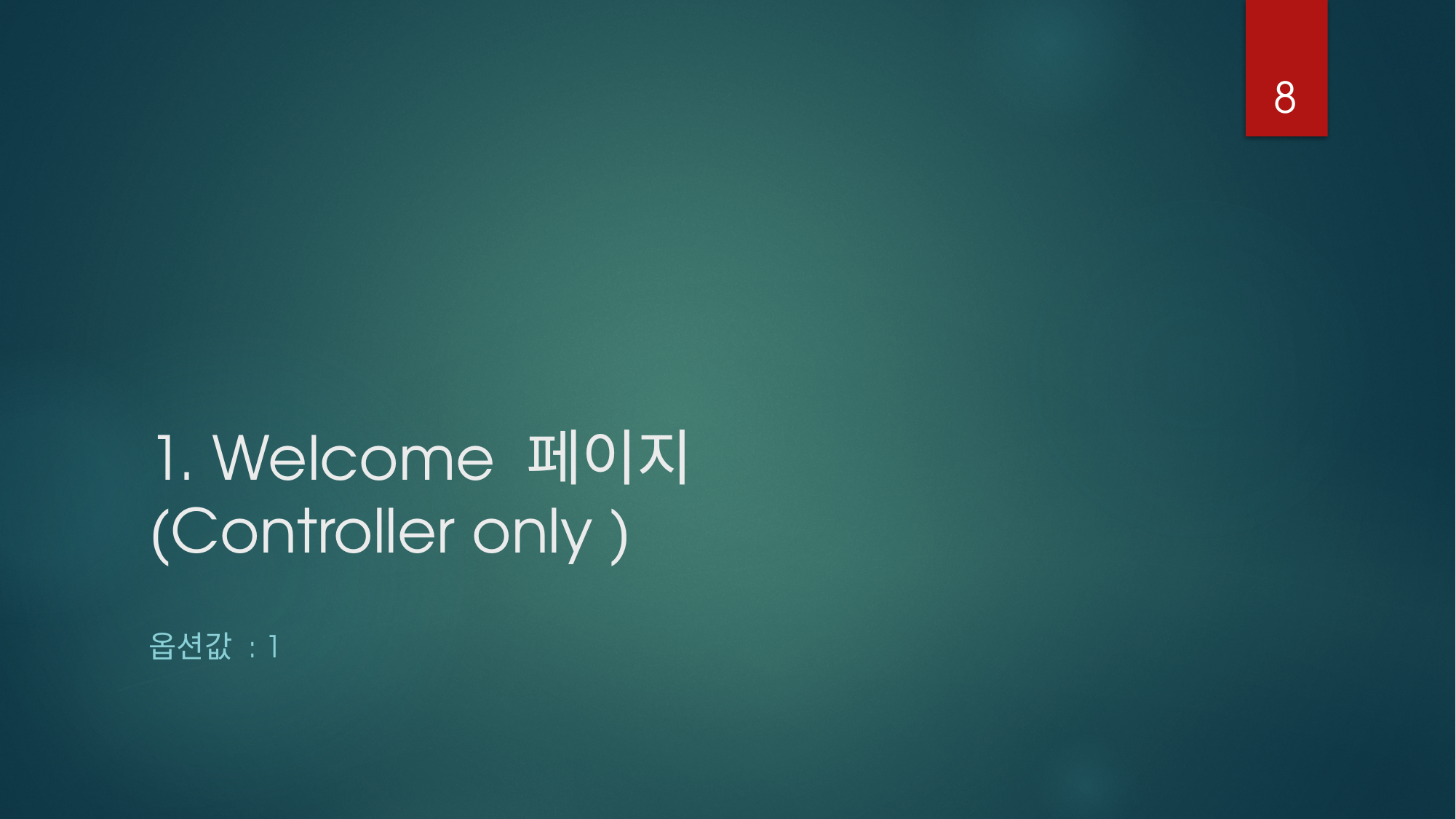

8
# 1. Welcome 페이지 (Controller only )

옵션값 : 1